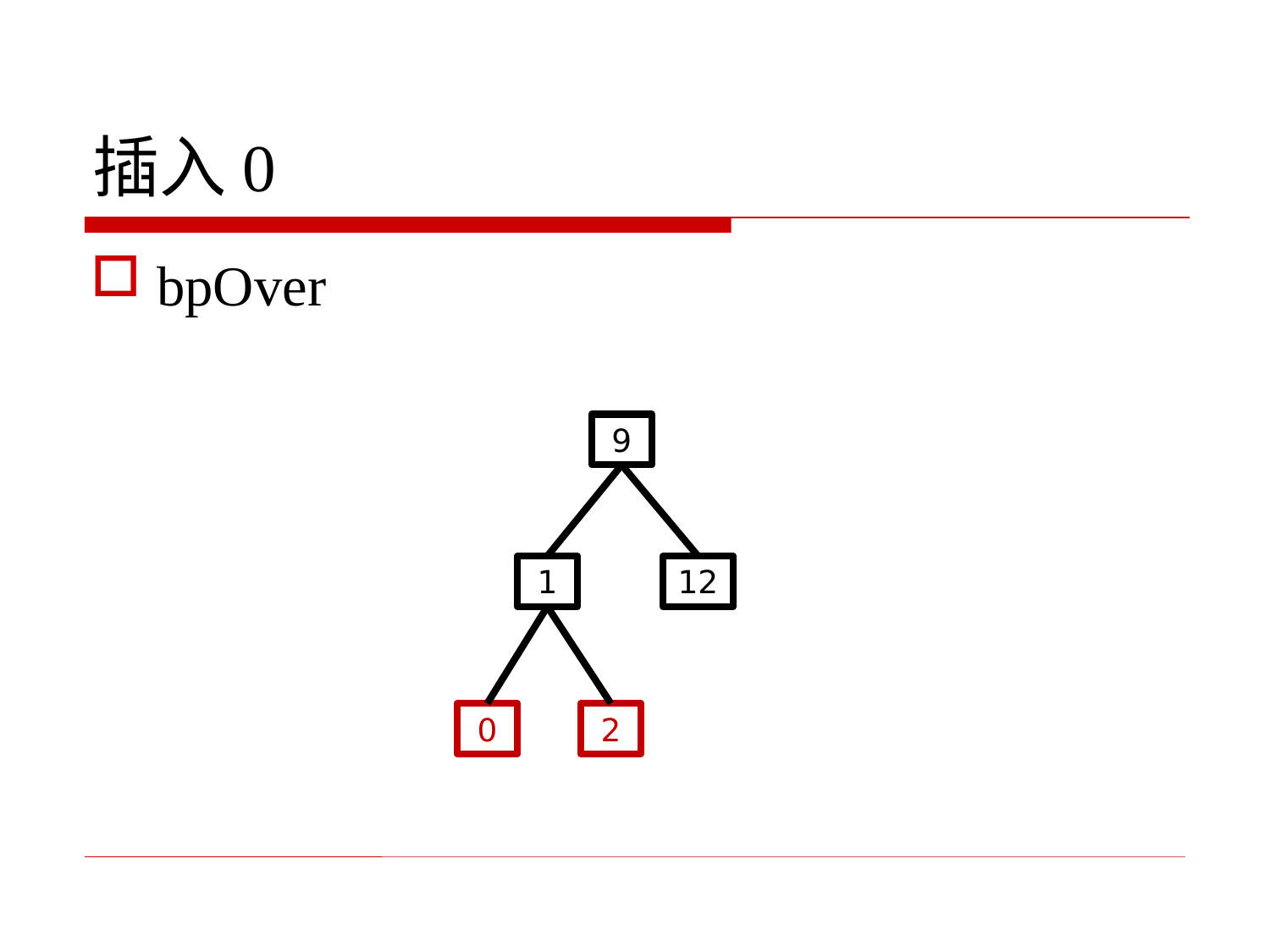

# 插入0
bpOver
9
1
12
0
2